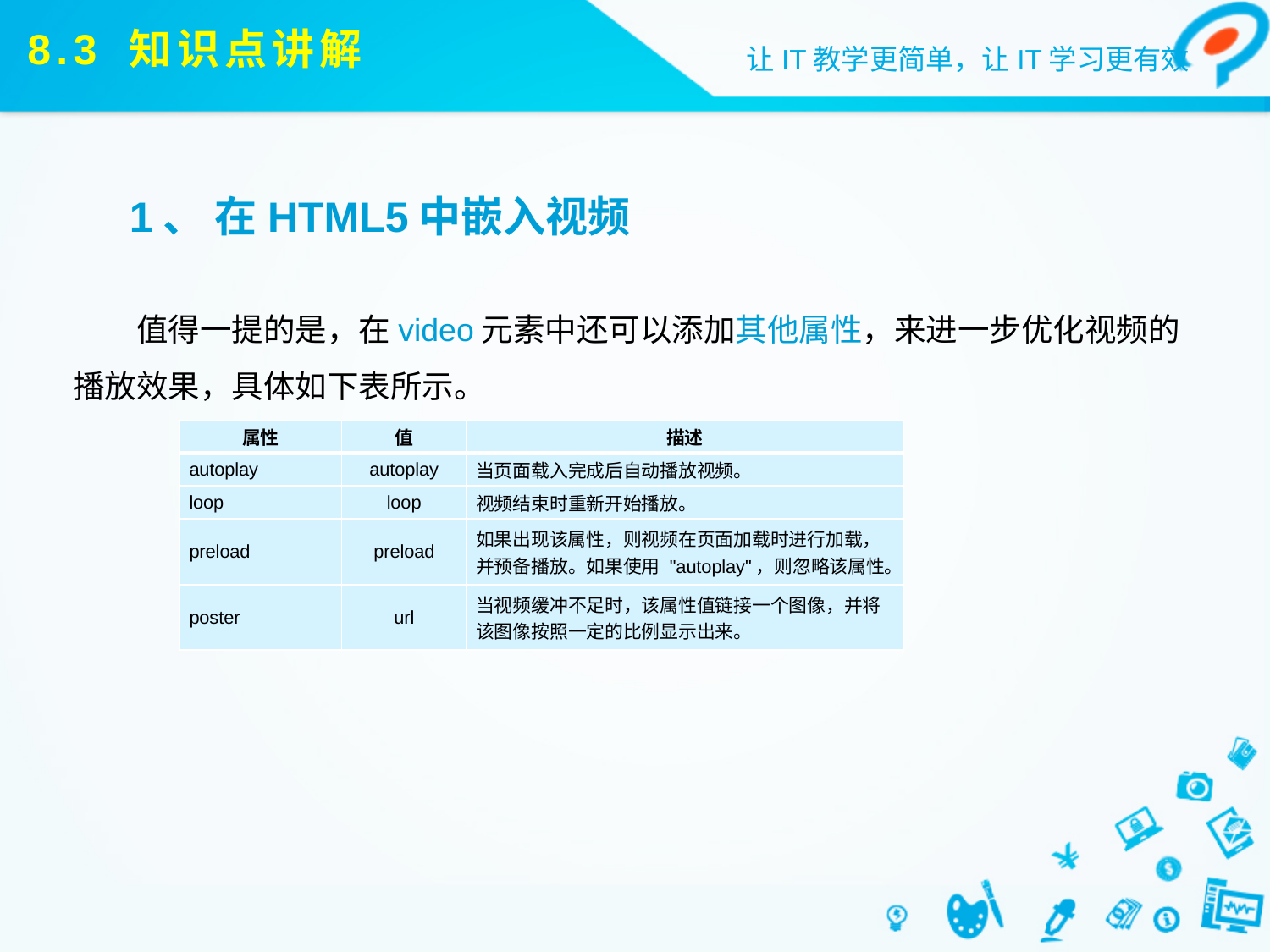

# 8.3 知识点讲解
1、 在HTML5中嵌入视频
值得一提的是，在video元素中还可以添加其他属性，来进一步优化视频的播放效果，具体如下表所示。
| 属性 | 值 | 描述 |
| --- | --- | --- |
| autoplay | autoplay | 当页面载入完成后自动播放视频。 |
| loop | loop | 视频结束时重新开始播放。 |
| preload | preload | 如果出现该属性，则视频在页面加载时进行加载，并预备播放。如果使用 "autoplay"，则忽略该属性。 |
| poster | url | 当视频缓冲不足时，该属性值链接一个图像，并将该图像按照一定的比例显示出来。 |